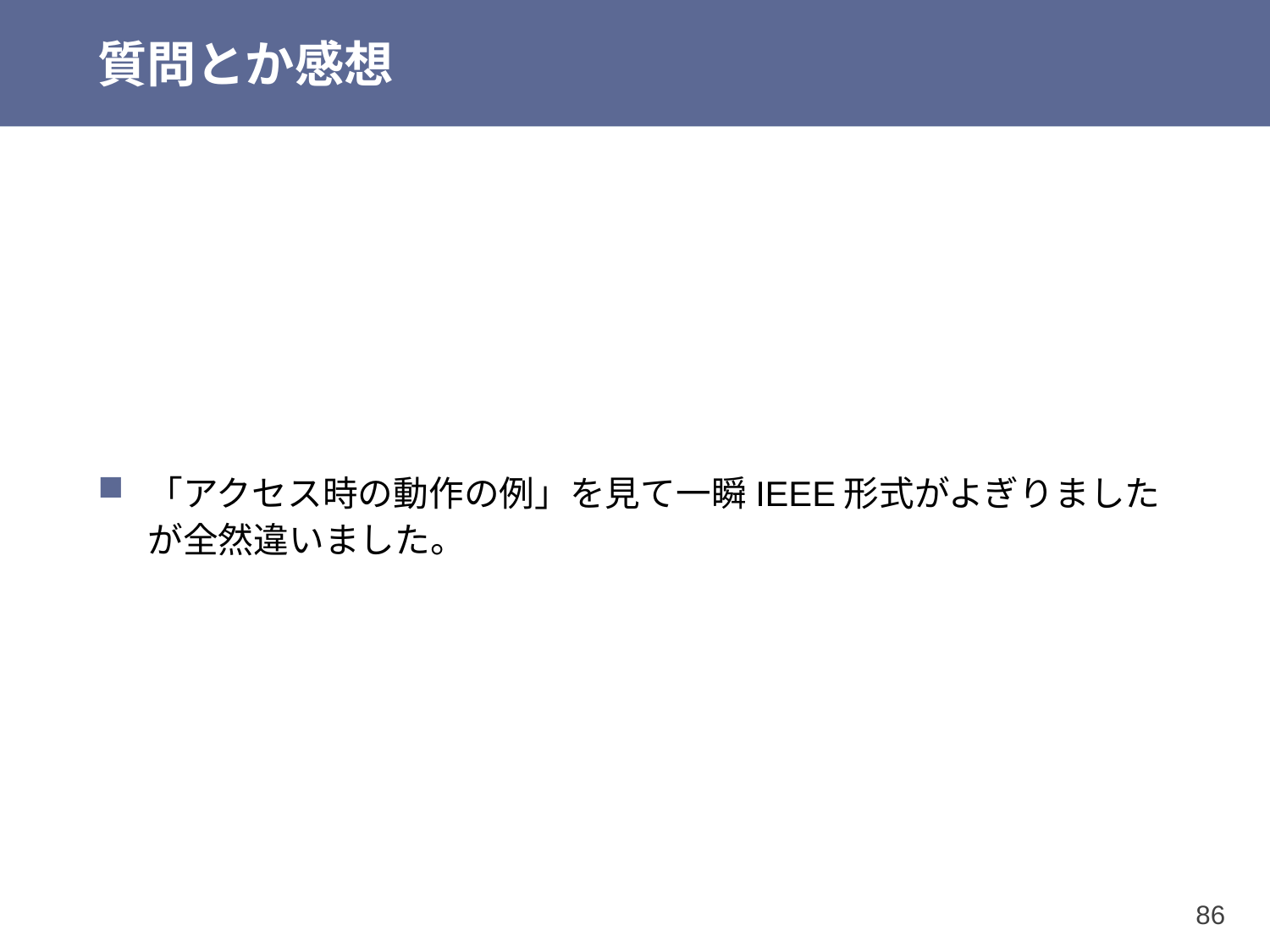

# 質問とか感想
「アクセス時の動作の例」を見て一瞬IEEE形式がよぎりましたが全然違いました。